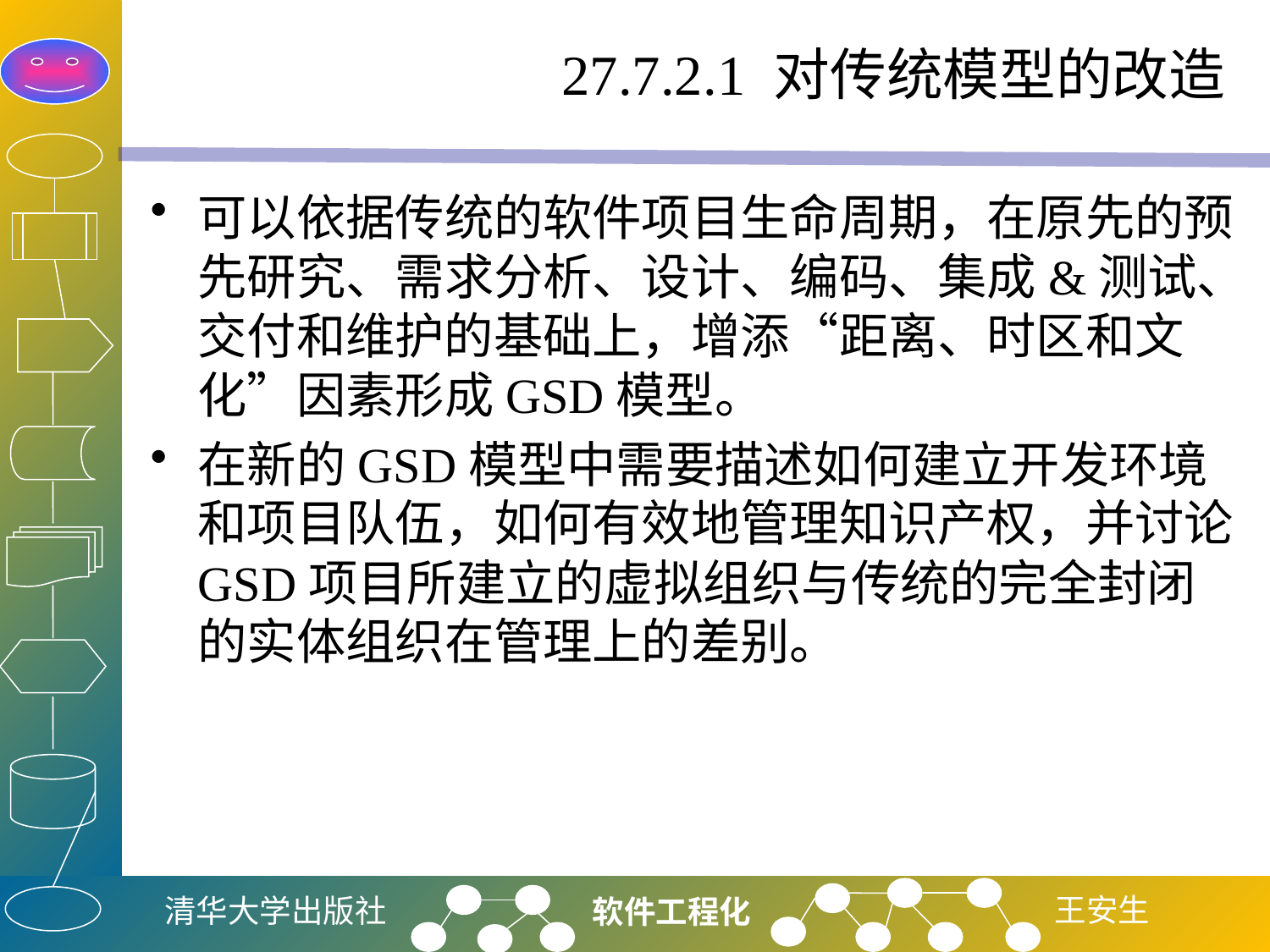

# 27.7.2.1 对传统模型的改造
可以依据传统的软件项目生命周期，在原先的预先研究、需求分析、设计、编码、集成&测试、交付和维护的基础上，增添“距离、时区和文化”因素形成GSD模型。
在新的GSD模型中需要描述如何建立开发环境和项目队伍，如何有效地管理知识产权，并讨论GSD项目所建立的虚拟组织与传统的完全封闭的实体组织在管理上的差别。